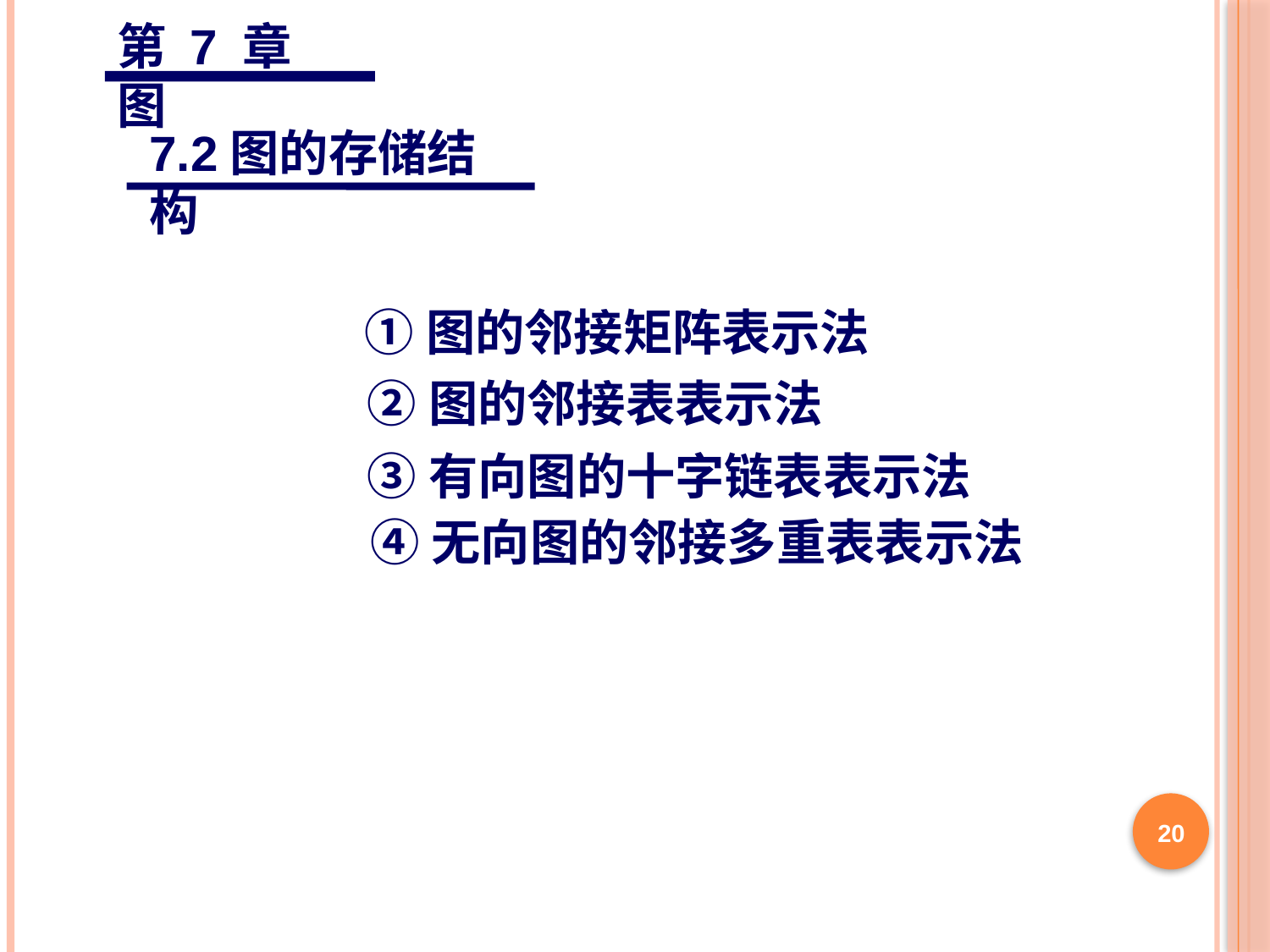

第 7 章  图

7.2图的存储结构

①图的邻接矩阵表示法
②图的邻接表表示法
③有向图的十字链表表示法
④无向图的邻接多重表表示法
20